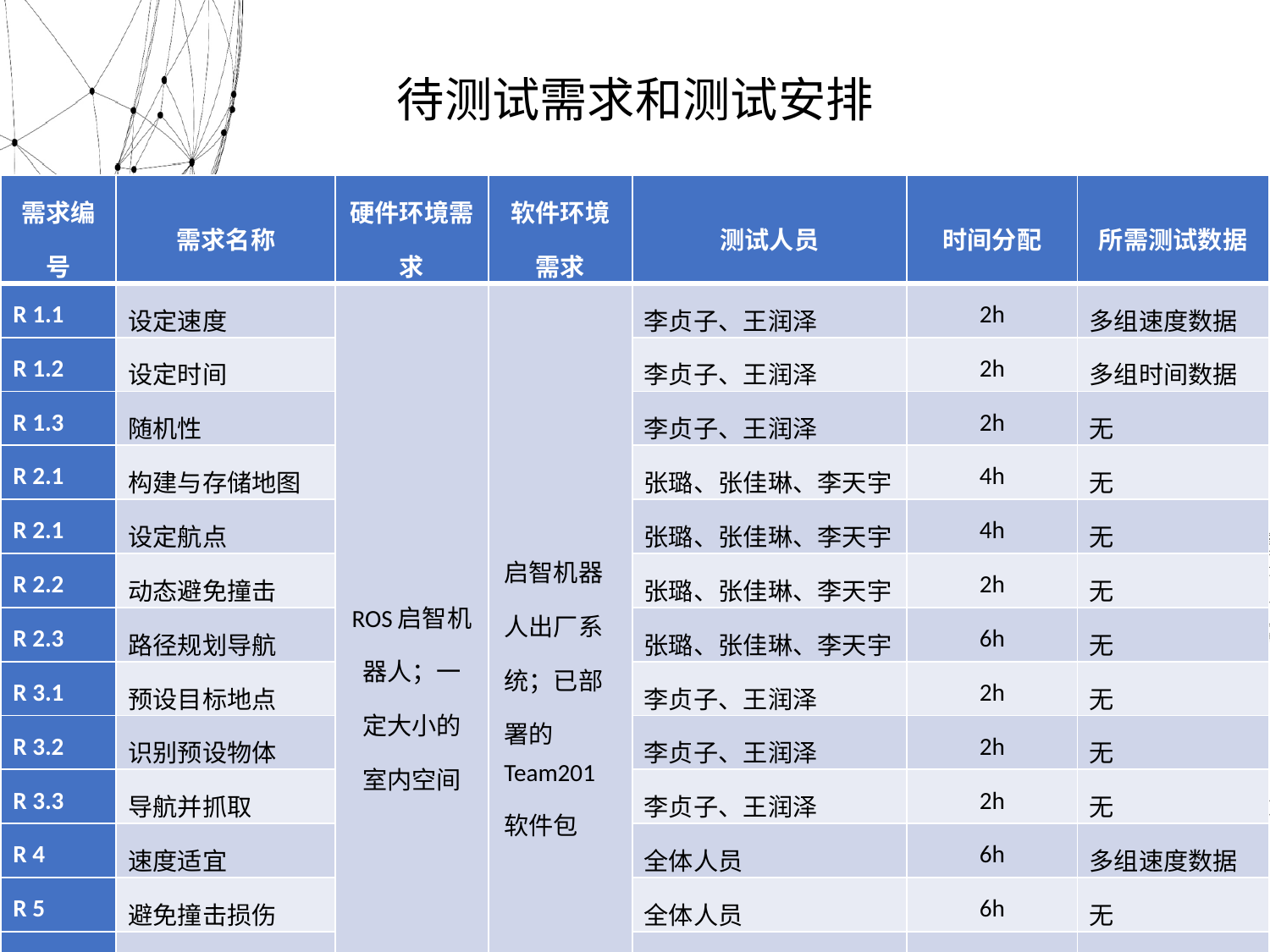

待测试需求和测试安排
| 需求编号 | 需求名称 | 硬件环境需求 | 软件环境需求 | 测试人员 | 时间分配 | 所需测试数据 |
| --- | --- | --- | --- | --- | --- | --- |
| R 1.1 | 设定速度 | ROS启智机器人；一定大小的室内空间 | 启智机器人出厂系统；已部署的Team201软件包 | 李贞子、王润泽 | 2h | 多组速度数据 |
| R 1.2 | 设定时间 |  |  | 李贞子、王润泽 | 2h | 多组时间数据 |
| R 1.3 | 随机性 |  |  | 李贞子、王润泽 | 2h | 无 |
| R 2.1 | 构建与存储地图 |  |  | 张璐、张佳琳、李天宇 | 4h | 无 |
| R 2.1 | 设定航点 |  |  | 张璐、张佳琳、李天宇 | 4h | 无 |
| R 2.2 | 动态避免撞击 |  |  | 张璐、张佳琳、李天宇 | 2h | 无 |
| R 2.3 | 路径规划导航 |  |  | 张璐、张佳琳、李天宇 | 6h | 无 |
| R 3.1 | 预设目标地点 |  |  | 李贞子、王润泽 | 2h | 无 |
| R 3.2 | 识别预设物体 |  |  | 李贞子、王润泽 | 2h | 无 |
| R 3.3 | 导航并抓取 |  |  | 李贞子、王润泽 | 2h | 无 |
| R 4 | 速度适宜 |  |  | 全体人员 | 6h | 多组速度数据 |
| R 5 | 避免撞击损伤 |  |  | 全体人员 | 6h | 无 |
| R 6 | 避免抓取破坏 |  |  | 李贞子、王润泽 | 4h | 无 |
| R 7 | 可维护性 |  |  | 全体人员 | 6h | 无 |
| R 8 | 操作简单易上手 |  |  | 全体人员 | 2h | 无 |